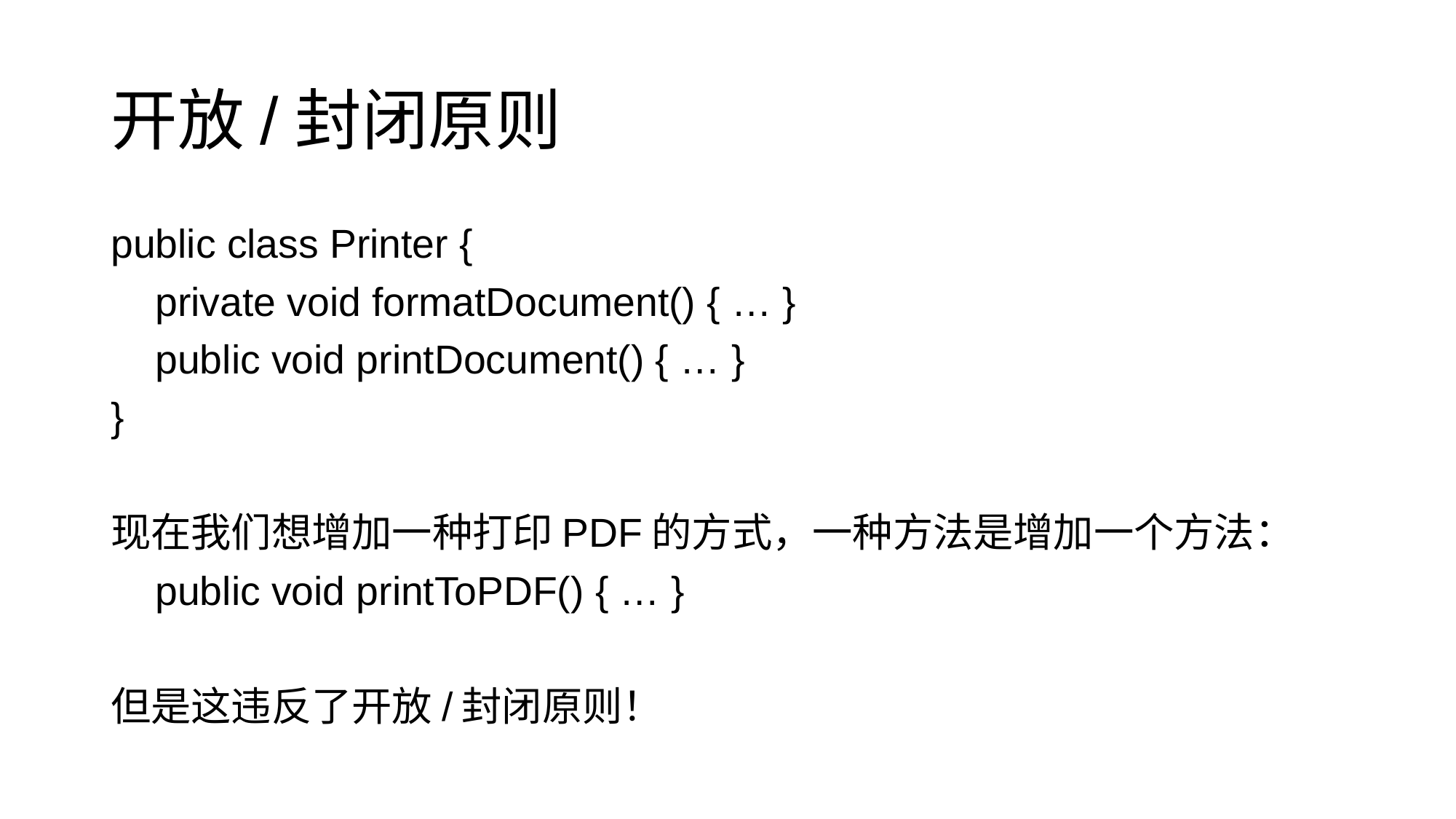

# 开放/封闭原则
public class Printer {
    private void formatDocument() { … }
    public void printDocument() { … }
}

现在我们想增加一种打印PDF的方式，一种方法是增加一个方法：
    public void printToPDF() { … }

但是这违反了开放/封闭原则！